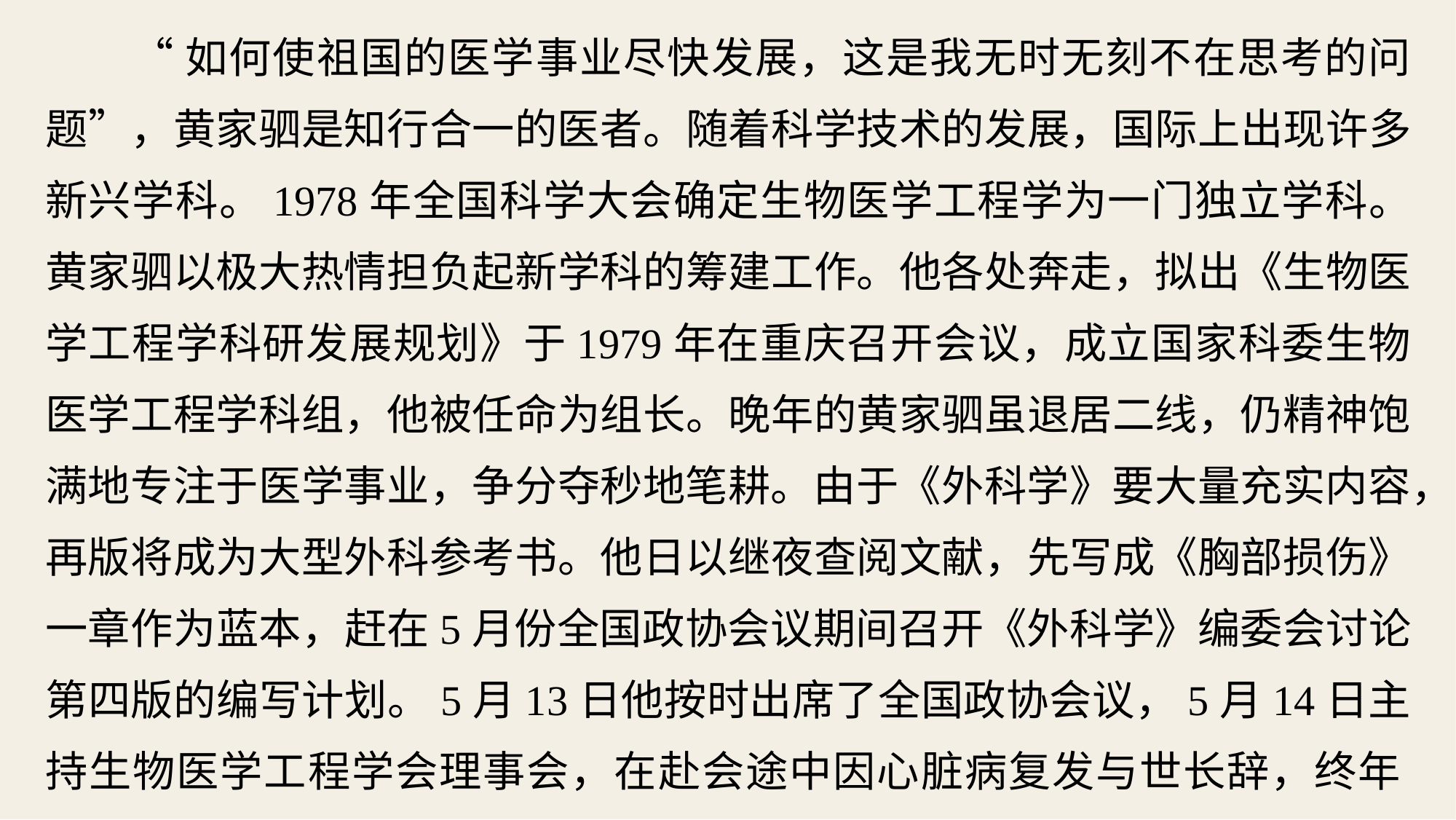

“如何使祖国的医学事业尽快发展，这是我无时无刻不在思考的问题”，黄家驷是知行合一的医者。随着科学技术的发展，国际上出现许多新兴学科。1978年全国科学大会确定生物医学工程学为一门独立学科。黄家驷以极大热情担负起新学科的筹建工作。他各处奔走，拟出《生物医学工程学科研发展规划》于1979年在重庆召开会议，成立国家科委生物医学工程学科组，他被任命为组长。晚年的黄家驷虽退居二线，仍精神饱满地专注于医学事业，争分夺秒地笔耕。由于《外科学》要大量充实内容，再版将成为大型外科参考书。他日以继夜查阅文献，先写成《胸部损伤》一章作为蓝本，赶在5月份全国政协会议期间召开《外科学》编委会讨论第四版的编写计划。5月13日他按时出席了全国政协会议，5月14日主持生物医学工程学会理事会，在赴会途中因心脏病复发与世长辞，终年78岁。